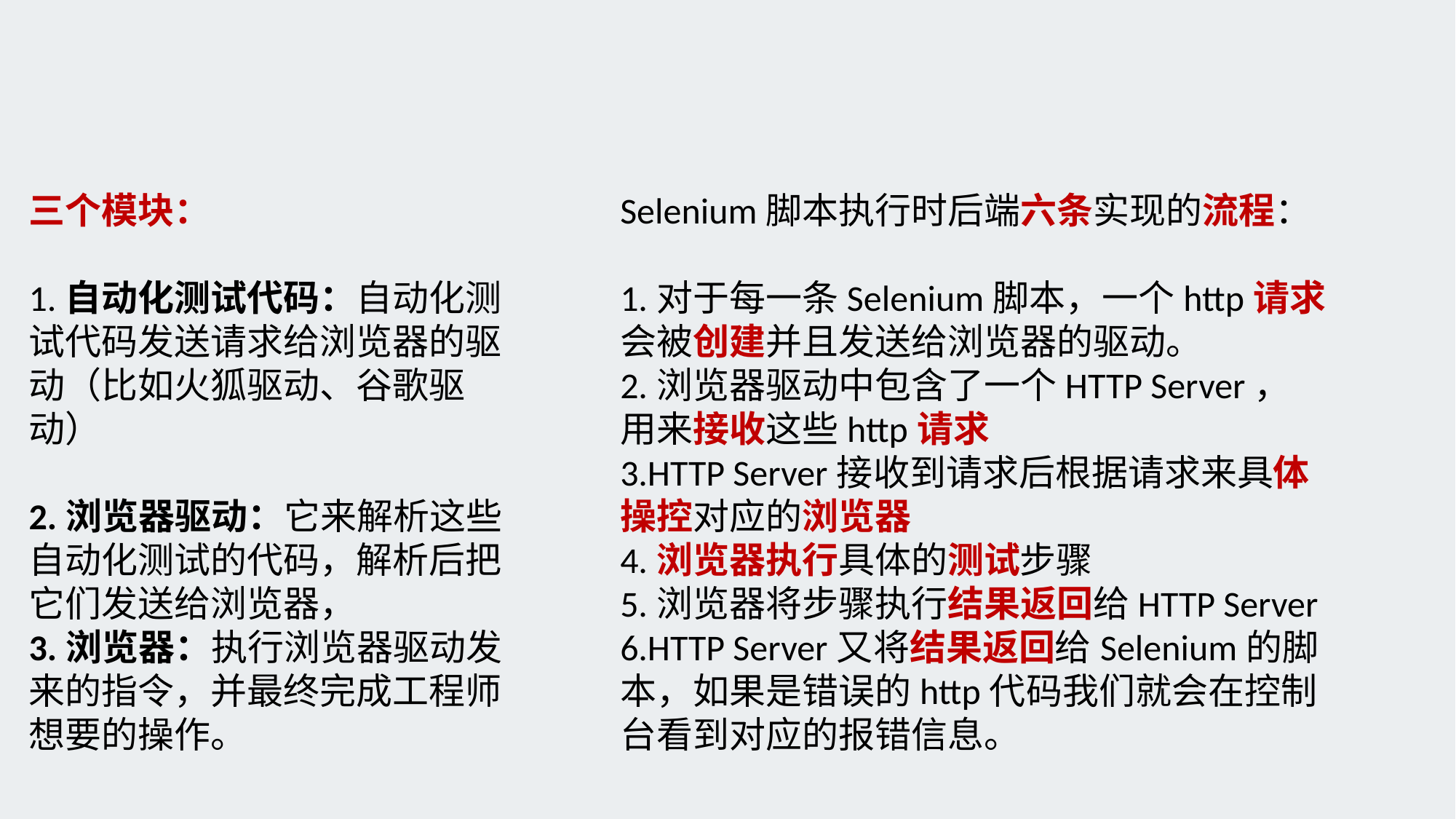

#
三个模块：

1.自动化测试代码：自动化测试代码发送请求给浏览器的驱动（比如火狐驱动、谷歌驱动）

2.浏览器驱动：它来解析这些自动化测试的代码，解析后把它们发送给浏览器，
3.浏览器：执行浏览器驱动发来的指令，并最终完成工程师想要的操作。
Selenium脚本执行时后端六条实现的流程：

1.对于每一条Selenium脚本，一个http请求会被创建并且发送给浏览器的驱动。
2.浏览器驱动中包含了一个HTTP Server，用来接收这些http请求
3.HTTP Server接收到请求后根据请求来具体操控对应的浏览器
4.浏览器执行具体的测试步骤
5.浏览器将步骤执行结果返回给HTTP Server
6.HTTP Server又将结果返回给Selenium的脚本，如果是错误的http代码我们就会在控制台看到对应的报错信息。